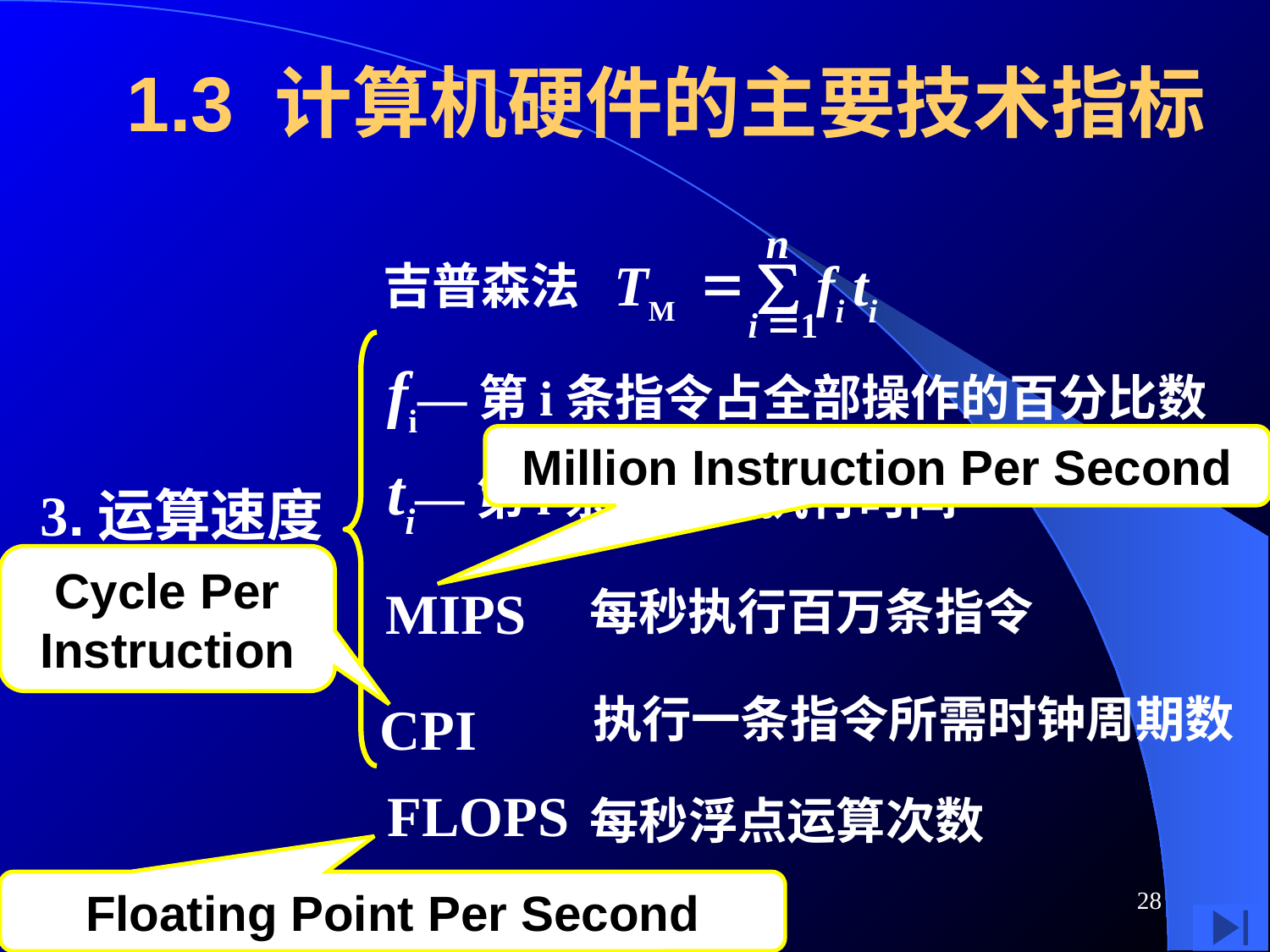

# 1.3 计算机硬件的主要技术指标
n
=
TM
fi ti
i =1
∑
吉普森法

fi—第i条指令占全部操作的百分比数
ti—第i条指令的执行时间
Million Instruction Per Second
3.运算速度
Cycle Per Instruction
MIPS
每秒执行百万条指令
执行一条指令所需时钟周期数
CPI
FLOPS
每秒浮点运算次数
28
Floating Point Per Second